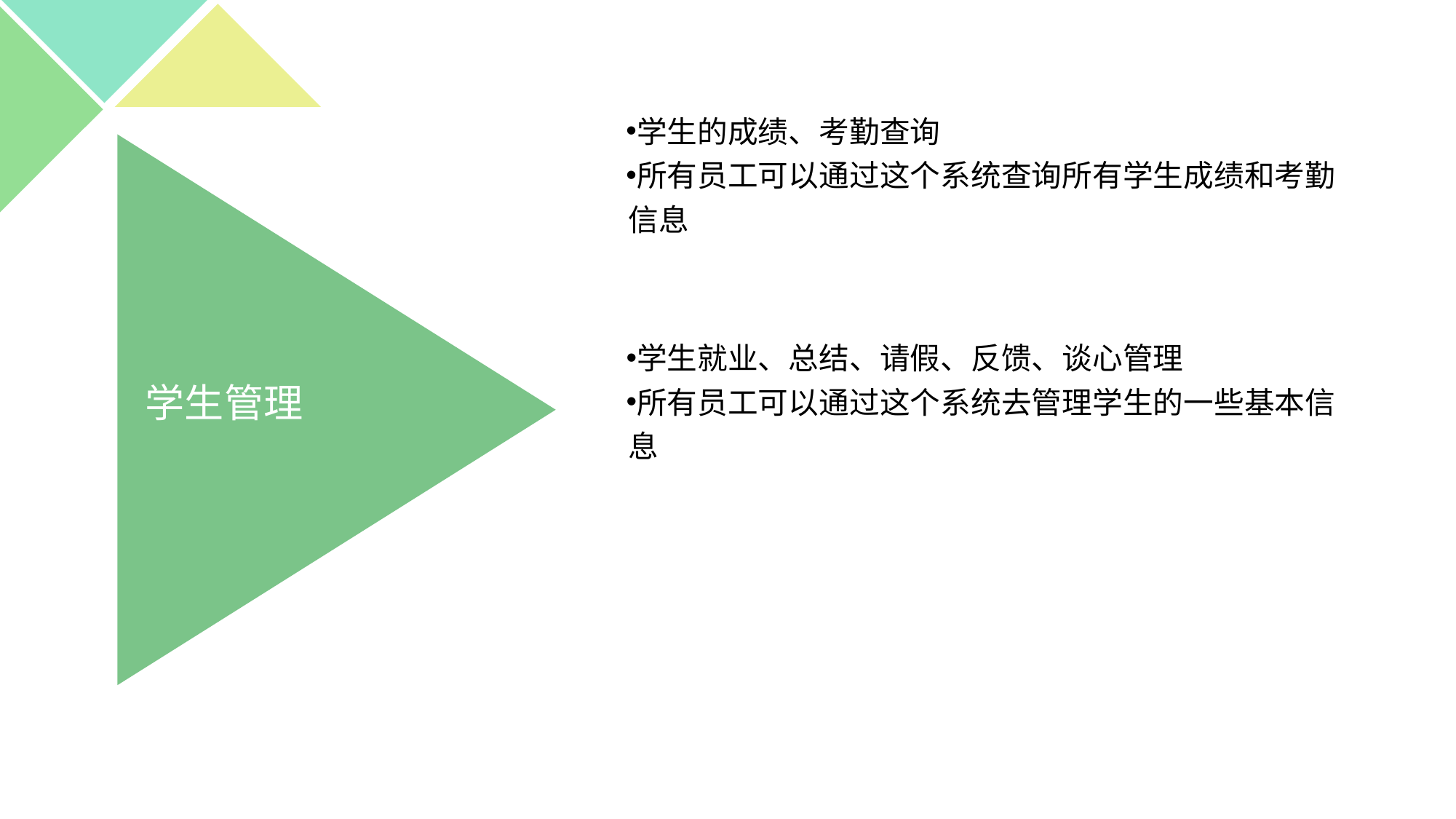

学生的成绩、考勤查询
所有员工可以通过这个系统查询所有学生成绩和考勤信息

学生管理
学生就业、总结、请假、反馈、谈心管理
所有员工可以通过这个系统去管理学生的一些基本信息